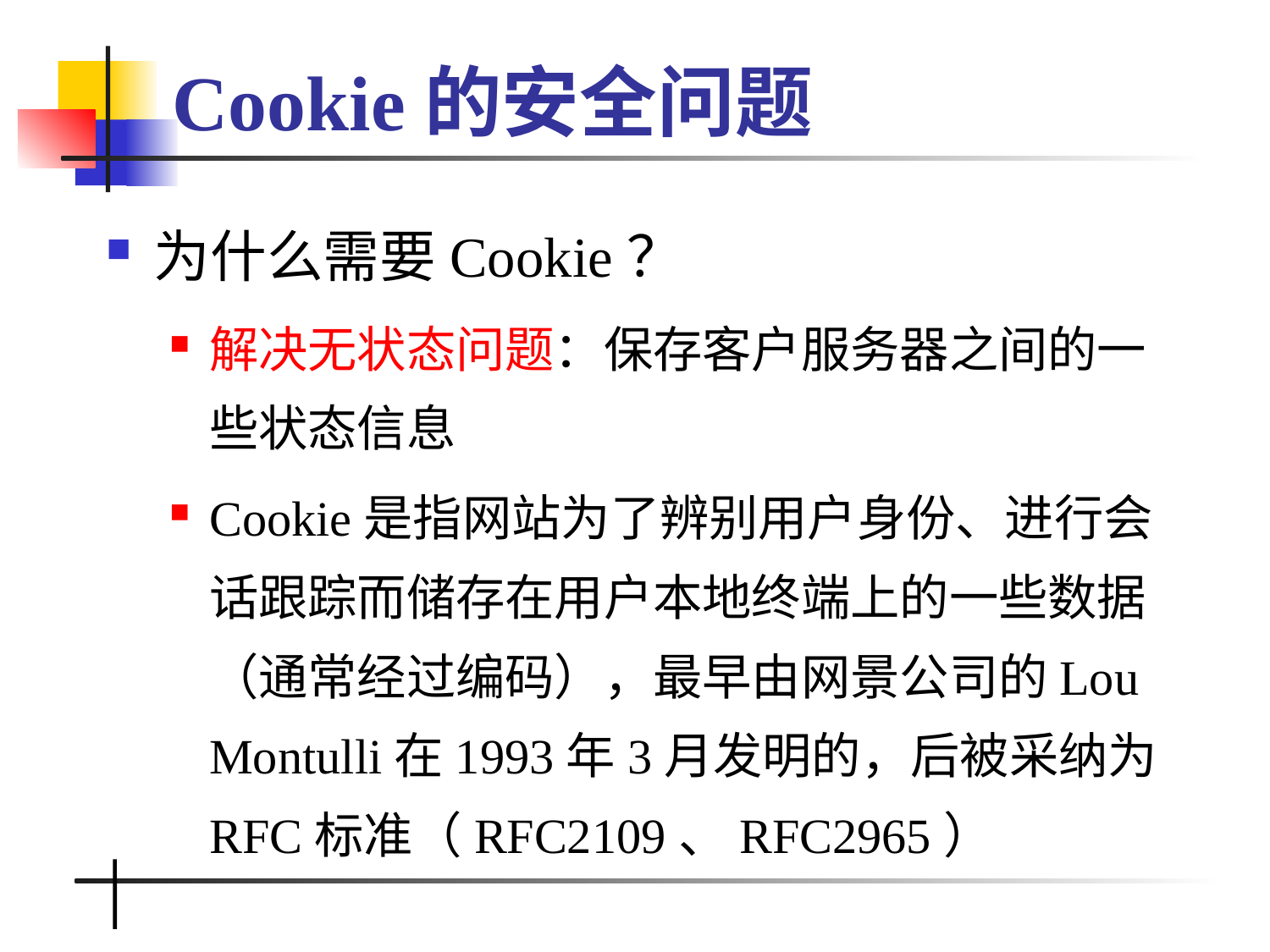

# Cookie的安全问题
为什么需要Cookie？
解决无状态问题：保存客户服务器之间的一些状态信息
Cookie是指网站为了辨别用户身份、进行会话跟踪而储存在用户本地终端上的一些数据（通常经过编码），最早由网景公司的Lou Montulli在1993年3月发明的，后被采纳为RFC标准（RFC2109、RFC2965）